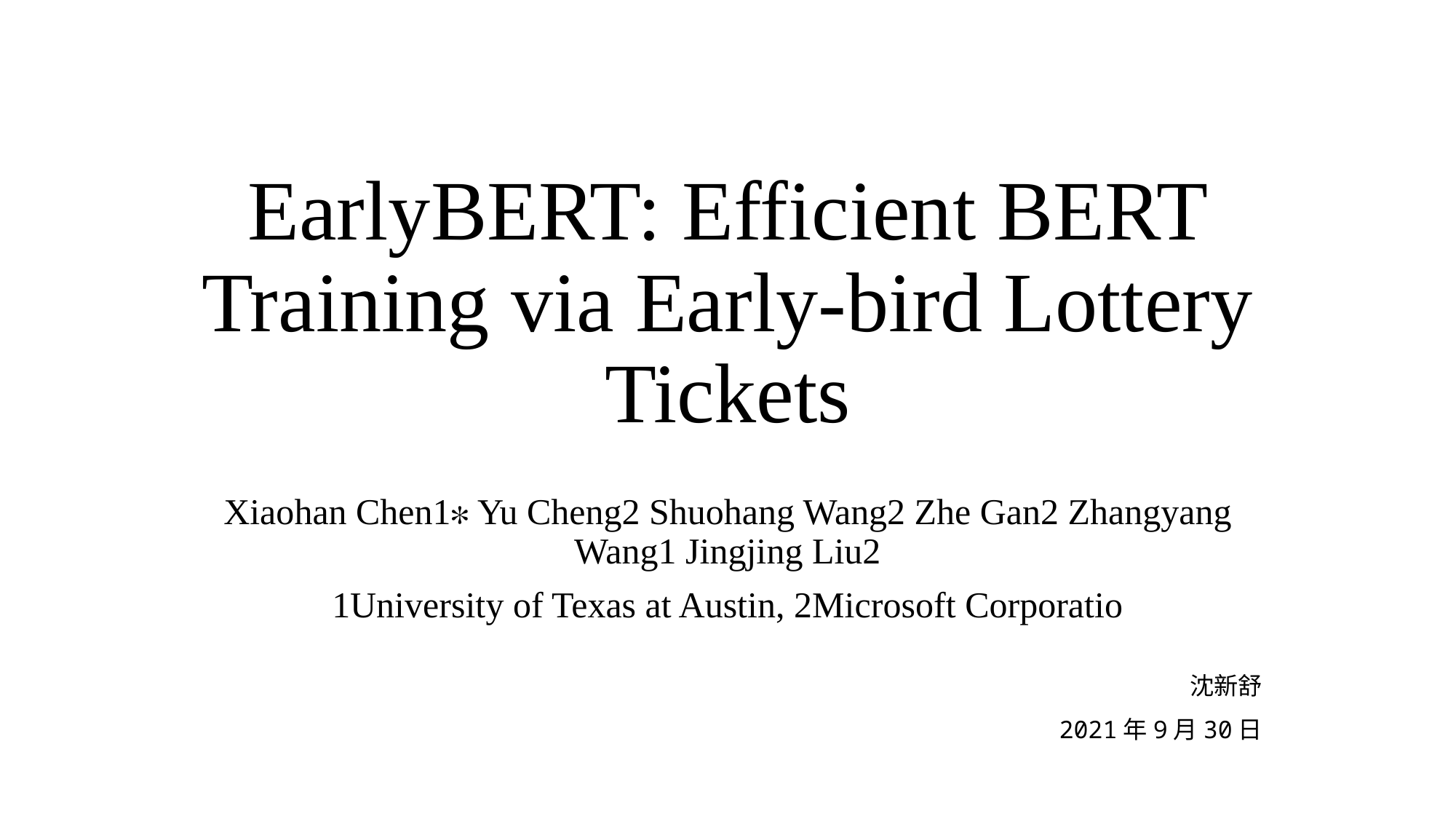

# EarlyBERT: Efficient BERT Training via Early-bird Lottery Tickets
Xiaohan Chen1∗ Yu Cheng2 Shuohang Wang2 Zhe Gan2 Zhangyang Wang1 Jingjing Liu2
1University of Texas at Austin, 2Microsoft Corporatio

沈新舒
2021年9月30日